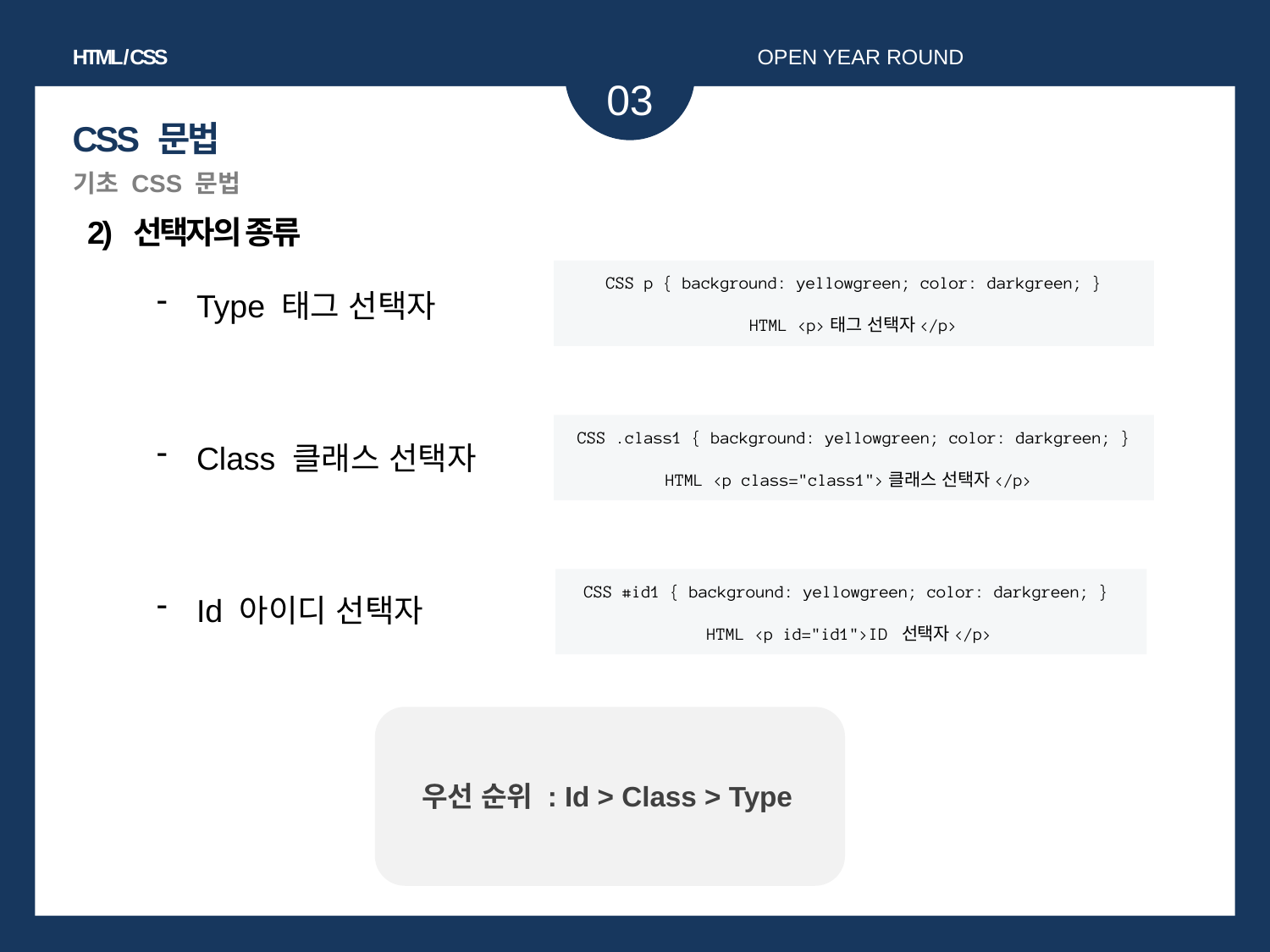

HTML / CSS
OPEN YEAR ROUND
03

CSS 문법

기초 CSS 문법
2)  선택자의 종류
Type 태그 선택자

Class 클래스 선택자

Id 아이디 선택자

CSS p { background: yellowgreen; color: darkgreen; }

HTML <p>태그 선택자</p>
CSS .class1 { background: yellowgreen; color: darkgreen; }

HTML <p class="class1">클래스 선택자</p>
CSS #id1 { background: yellowgreen; color: darkgreen; }

HTML <p id="id1">ID 선택자</p>

우선 순위 : Id > Class > Type